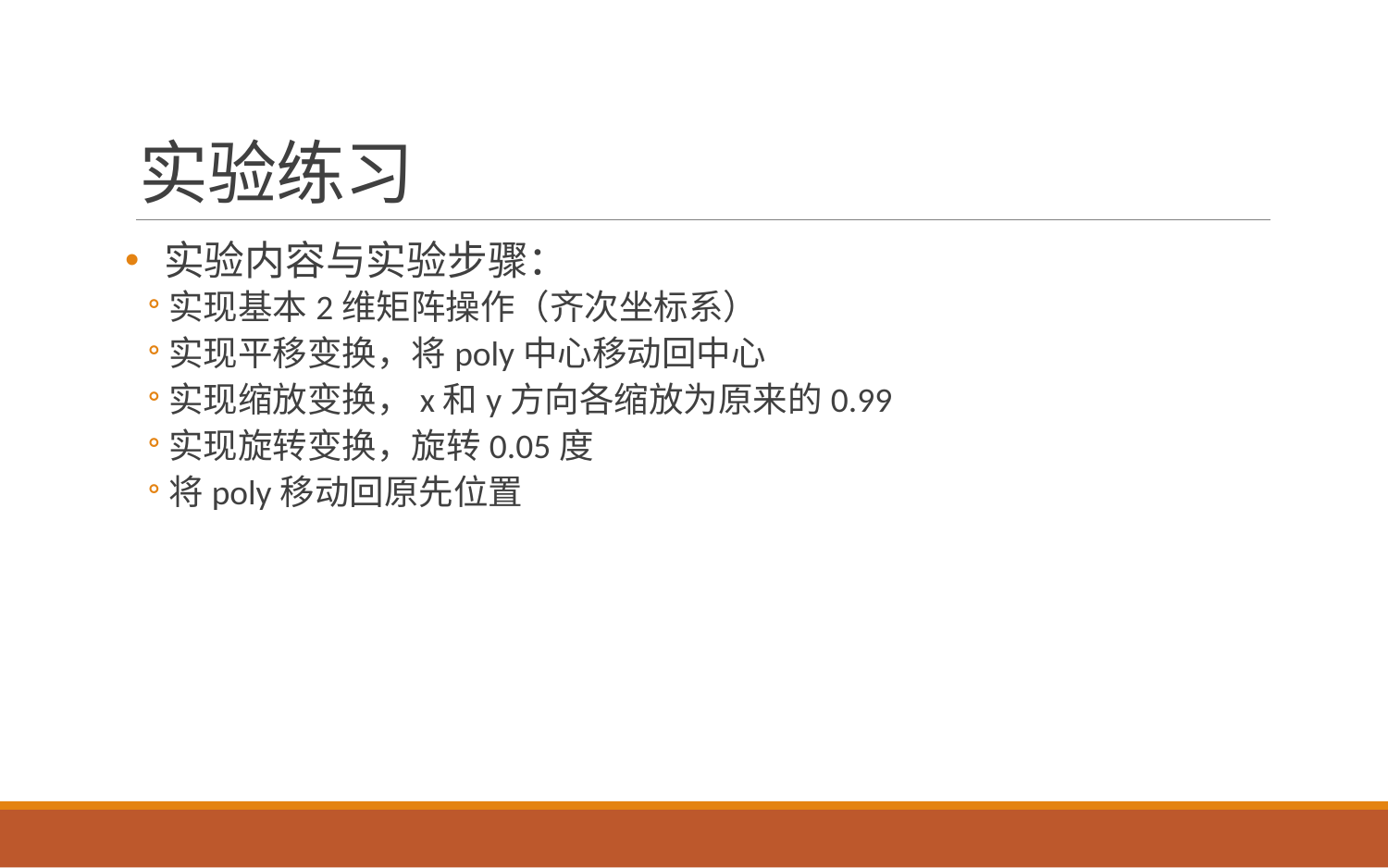

# 实验练习
实验内容与实验步骤：
实现基本2维矩阵操作（齐次坐标系）
实现平移变换，将poly中心移动回中心
实现缩放变换，x和y方向各缩放为原来的0.99
实现旋转变换，旋转0.05度
将poly移动回原先位置